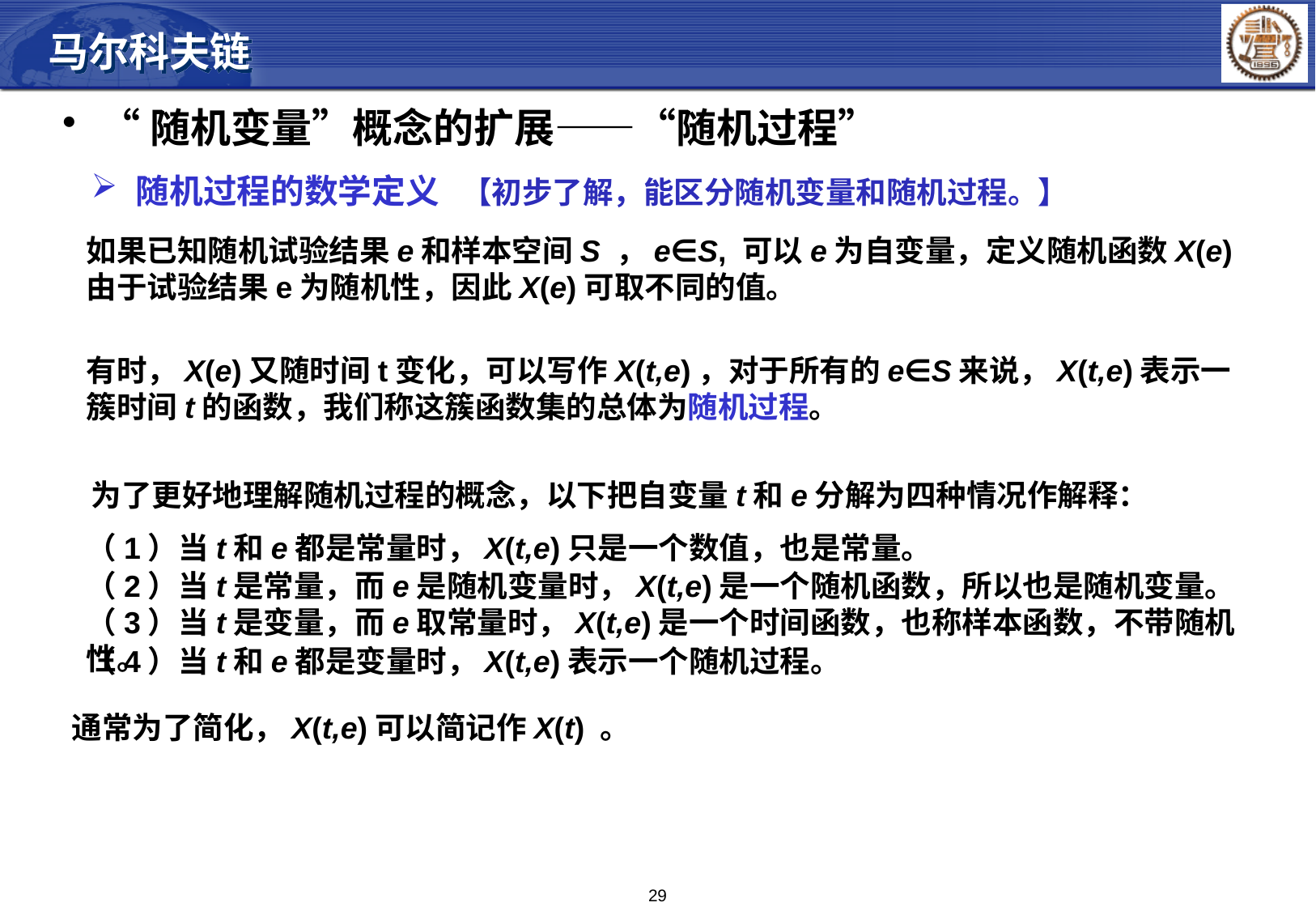

马尔科夫链
 “随机变量”概念的扩展——“随机过程”
 随机过程的数学定义
【初步了解，能区分随机变量和随机过程。】
如果已知随机试验结果e和样本空间S ，e∈S, 可以e为自变量，定义随机函数X(e)
由于试验结果e为随机性，因此X(e)可取不同的值。
有时，X(e)又随时间t变化，可以写作X(t,e)，对于所有的e∈S来说，X(t,e)表示一簇时间t的函数，我们称这簇函数集的总体为随机过程。
为了更好地理解随机过程的概念，以下把自变量t和e分解为四种情况作解释：
（1）当t和e都是常量时，X(t,e)只是一个数值，也是常量。
（2）当t是常量，而e是随机变量时，X(t,e)是一个随机函数，所以也是随机变量。
（3）当t是变量，而e取常量时，X(t,e)是一个时间函数，也称样本函数，不带随机性。
（4）当t和e都是变量时，X(t,e)表示一个随机过程。
通常为了简化，X(t,e)可以简记作X(t) 。
29